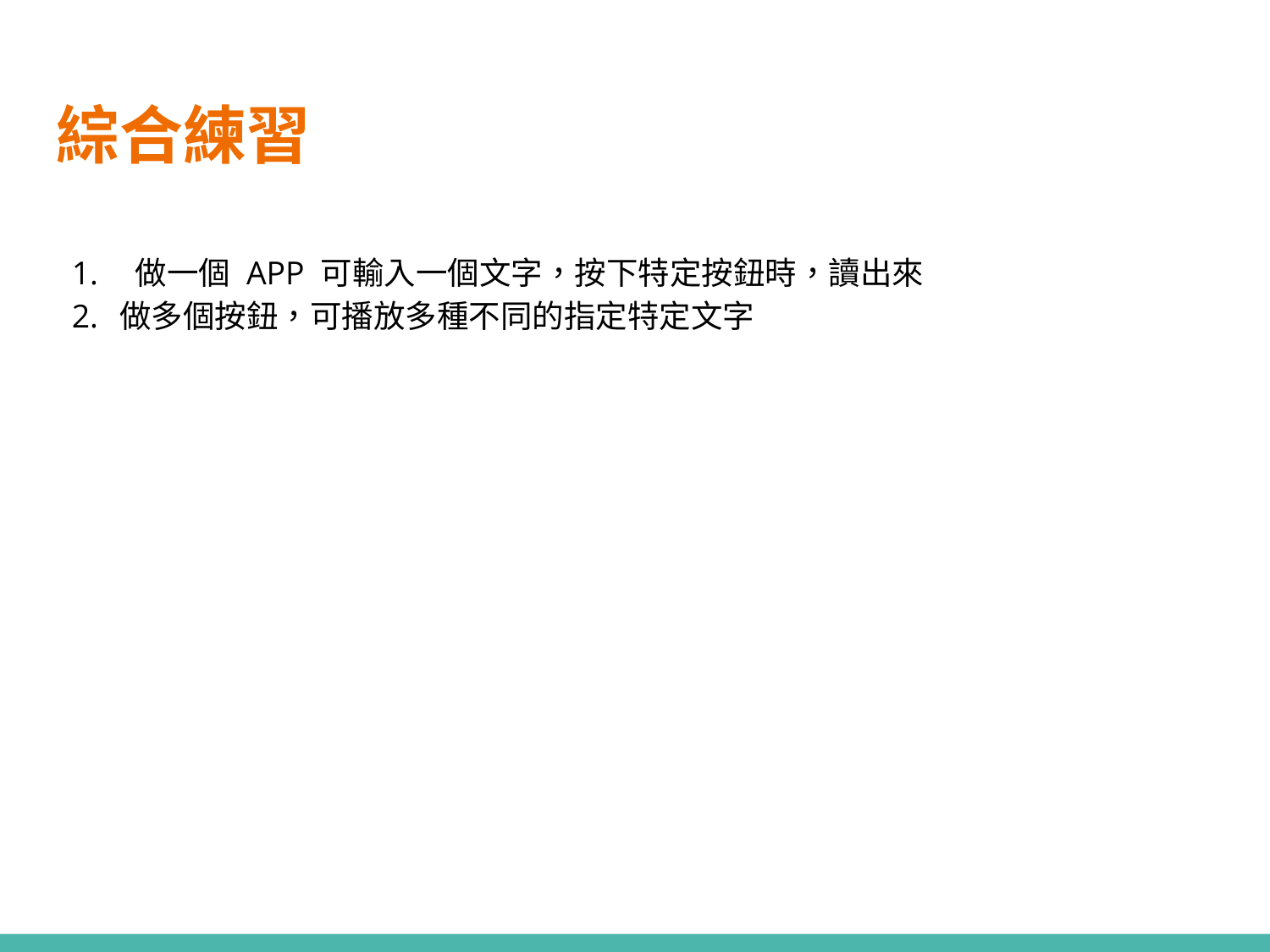

# 綜合練習
 做一個 APP 可輸入一個文字，按下特定按鈕時，讀出來
做多個按鈕，可播放多種不同的指定特定文字